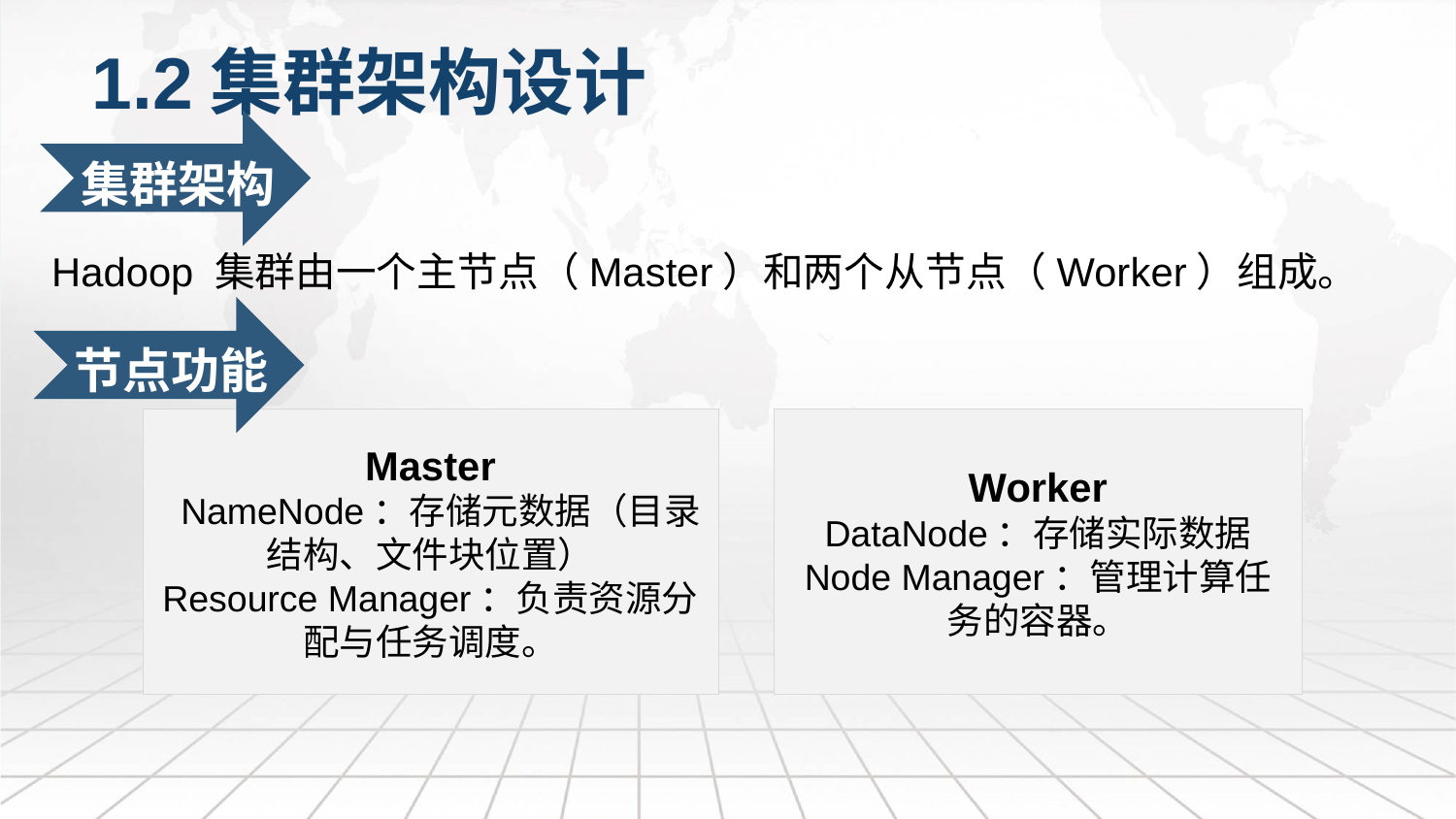

1.2集群架构设计

集群架构
Hadoop 集群由一个主节点（Master）和两个从节点（Worker）组成。

节点功能
Master
  NameNode：存储元数据（目录结构、文件块位置）
Resource Manager：负责资源分配与任务调度。
Worker
DataNode：存储实际数据
Node Manager：管理计算任务的容器。